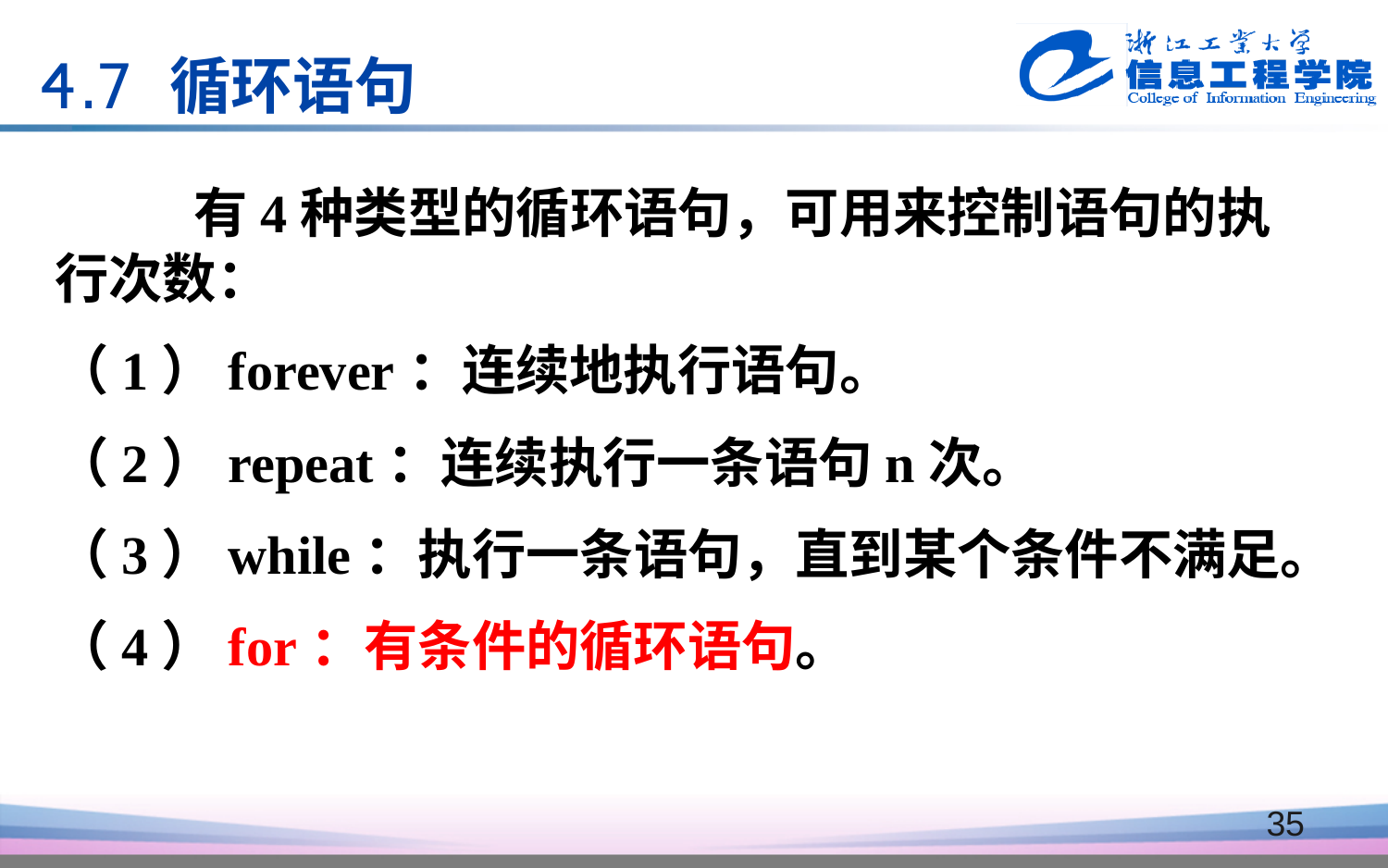

4.7 循环语句
	有4种类型的循环语句，可用来控制语句的执行次数：
（1）forever：连续地执行语句。
（2）repeat：连续执行一条语句n次。
（3）while：执行一条语句，直到某个条件不满足。
（4）for：有条件的循环语句。
35